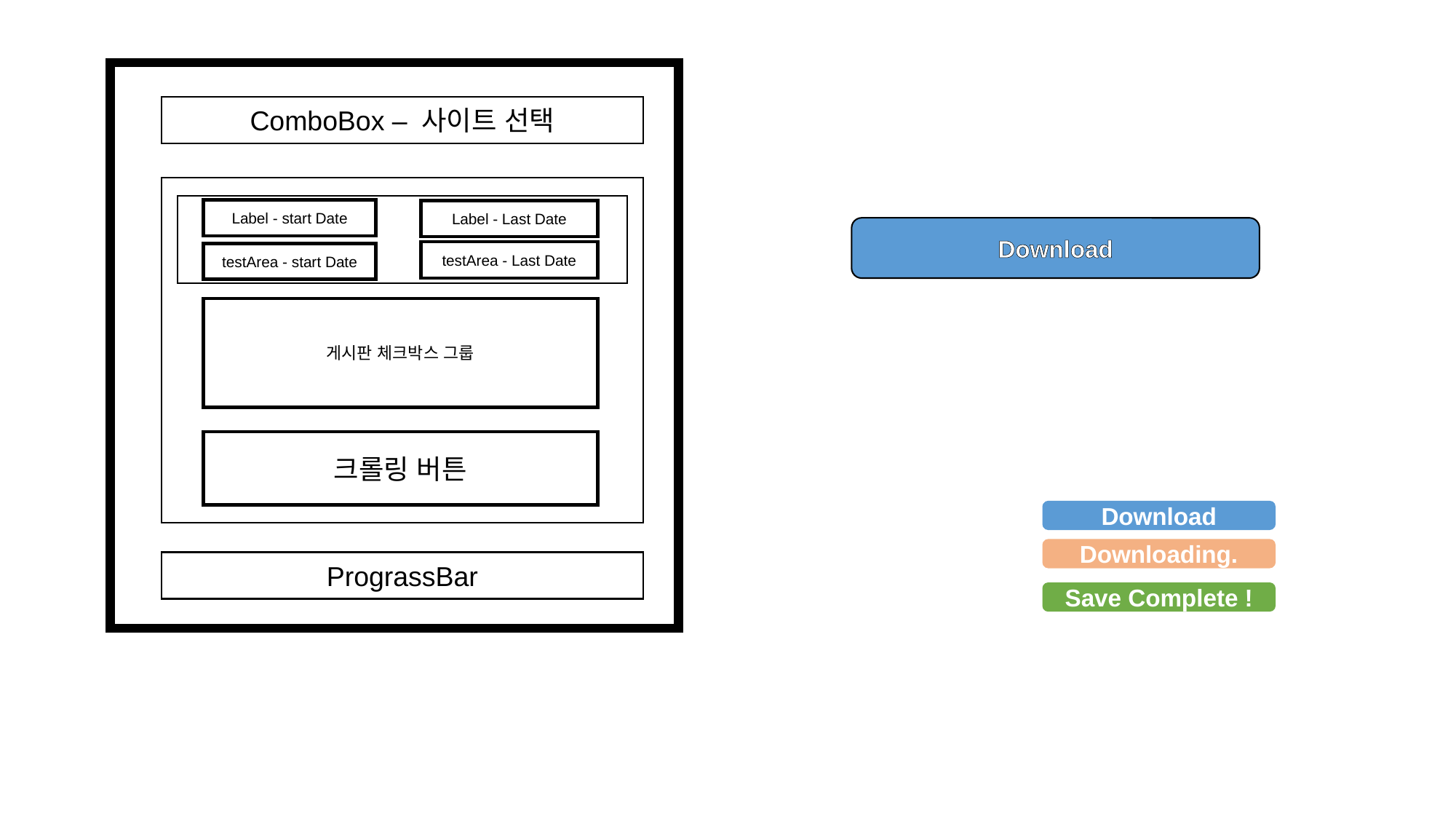

ComboBox – 사이트 선택
PrograssBar

Label - start Date
Label - Last Date
Download
testArea - Last Date
testArea - start Date
게시판 체크박스 그룹
크롤링 버튼
Download
Downloading.
Save Complete !